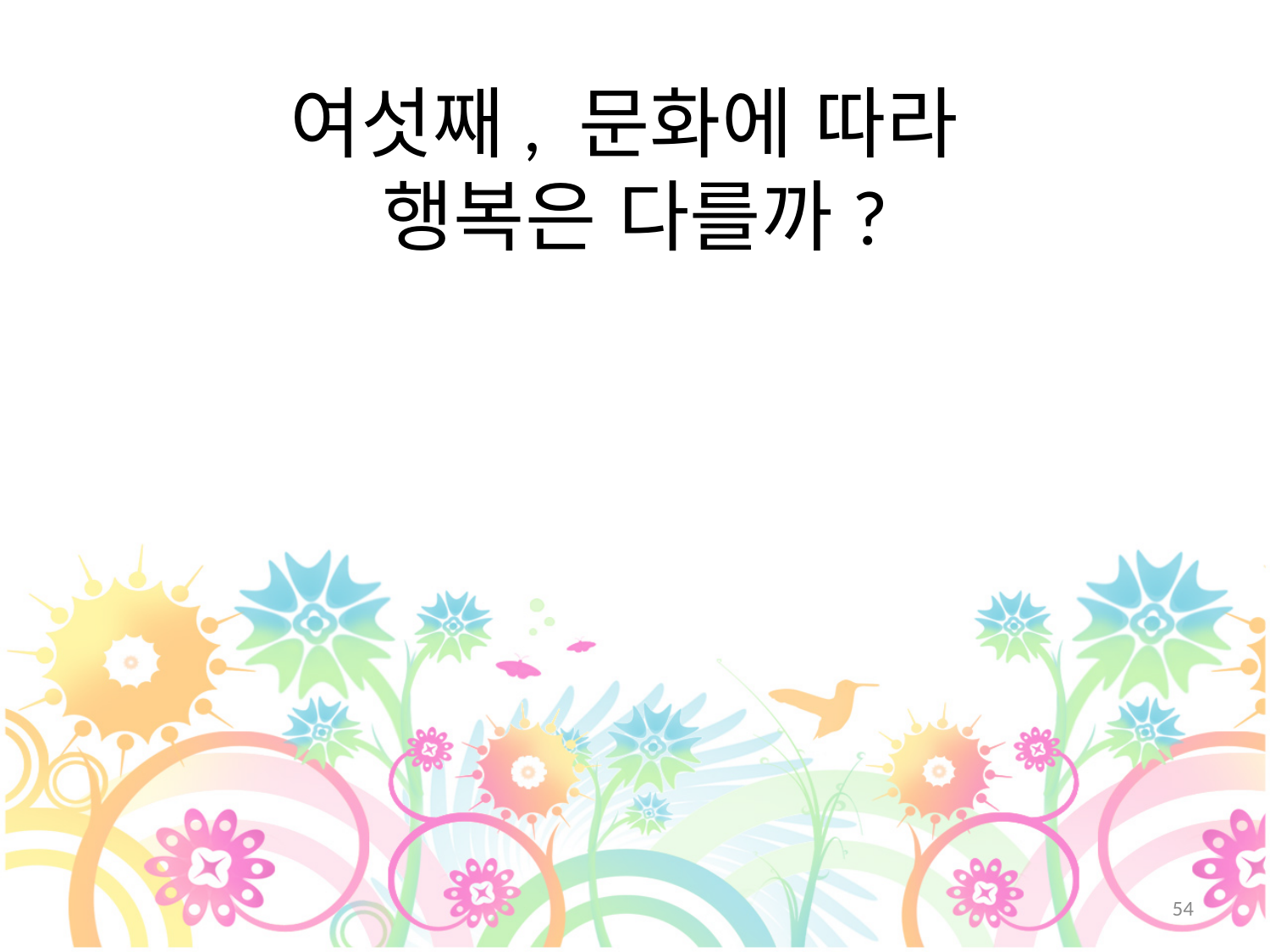

# 여섯째, 문화에 따라 행복은 다를까?

54